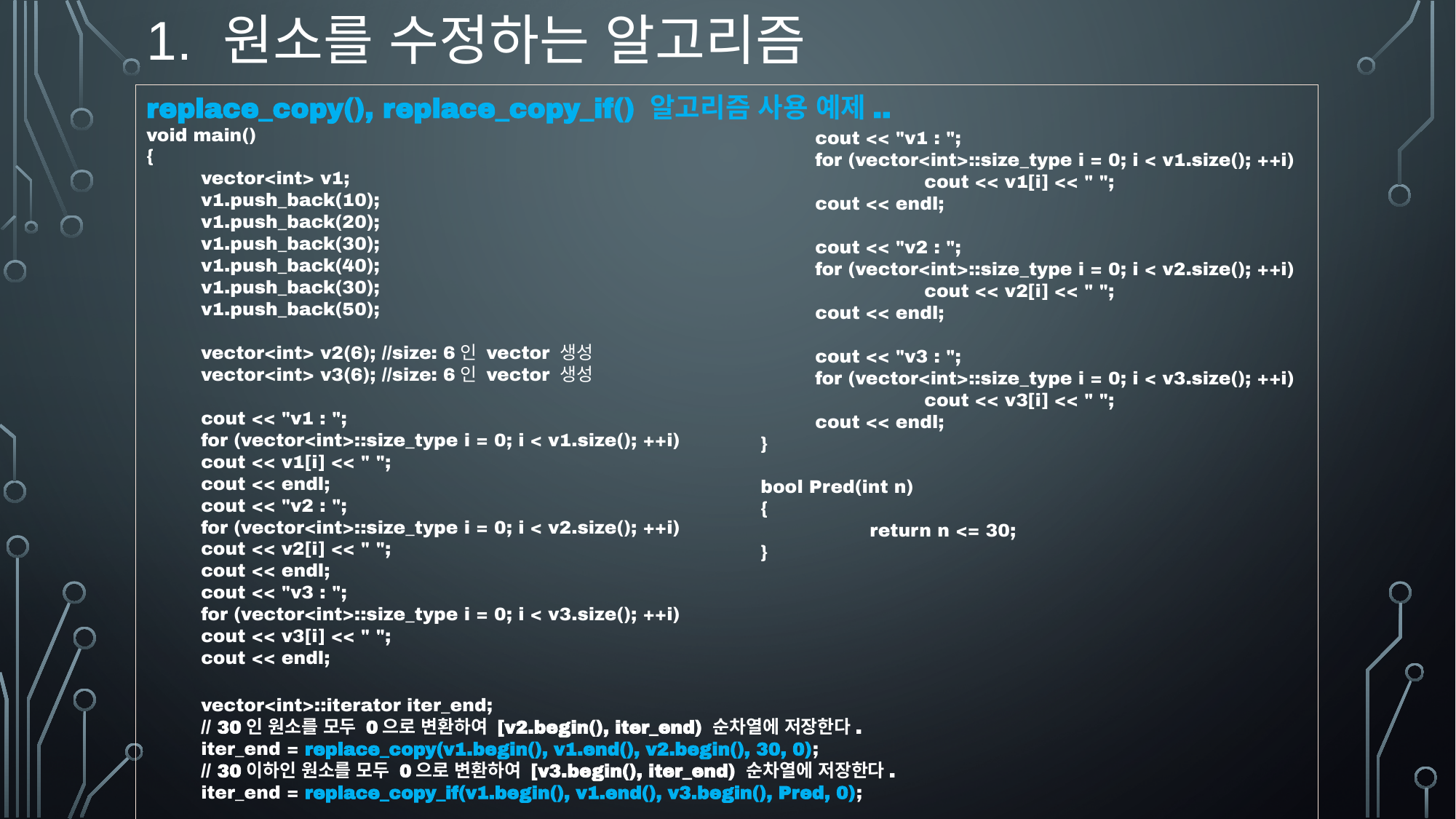

# 1. 원소를 수정하는 알고리즘
replace_copy(), replace_copy_if() 알고리즘 사용 예제..
void main()
{
vector<int> v1;
v1.push_back(10);
v1.push_back(20);
v1.push_back(30);
v1.push_back(40);
v1.push_back(30);
v1.push_back(50);

vector<int> v2(6); //size: 6인 vector 생성
vector<int> v3(6); //size: 6인 vector 생성

cout << "v1 : ";
for (vector<int>::size_type i = 0; i < v1.size(); ++i)
cout << v1[i] << " ";
cout << endl;
cout << "v2 : ";
for (vector<int>::size_type i = 0; i < v2.size(); ++i)
cout << v2[i] << " ";
cout << endl;
cout << "v3 : ";
for (vector<int>::size_type i = 0; i < v3.size(); ++i)
cout << v3[i] << " ";
cout << endl;

vector<int>::iterator iter_end;
// 30인 원소를 모두 0으로 변환하여 [v2.begin(), iter_end) 순차열에 저장한다.
iter_end = replace_copy(v1.begin(), v1.end(), v2.begin(), 30, 0);
// 30이하인 원소를 모두 0으로 변환하여 [v3.begin(), iter_end) 순차열에 저장한다.
iter_end = replace_copy_if(v1.begin(), v1.end(), v3.begin(), Pred, 0);

cout << "v1 : ";
for (vector<int>::size_type i = 0; i < v1.size(); ++i)
	cout << v1[i] << " ";
cout << endl;

cout << "v2 : ";
for (vector<int>::size_type i = 0; i < v2.size(); ++i)
	cout << v2[i] << " ";
cout << endl;

cout << "v3 : ";
for (vector<int>::size_type i = 0; i < v3.size(); ++i)
	cout << v3[i] << " ";
cout << endl;
}

bool Pred(int n)
{
	return n <= 30;
}